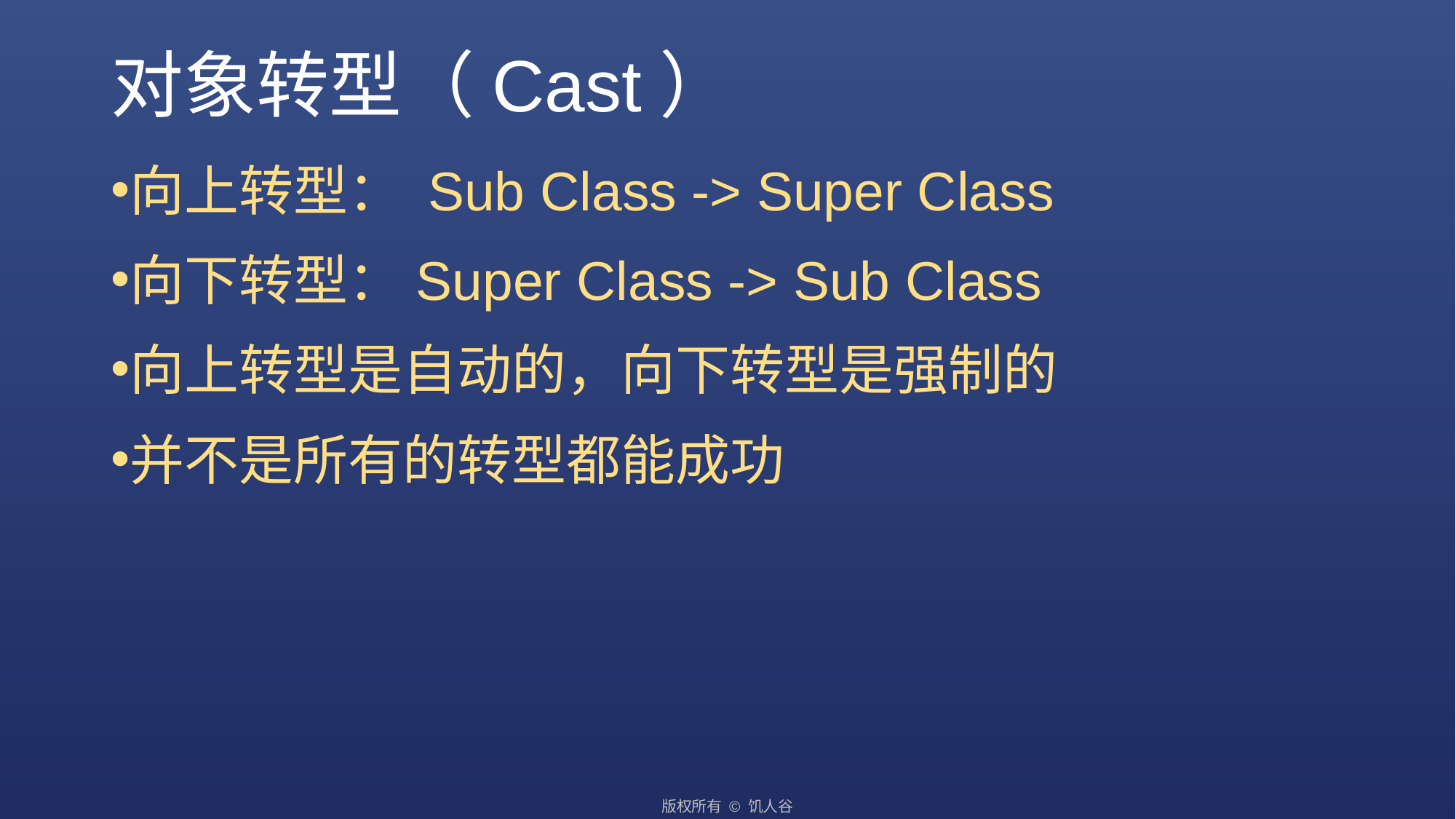

# 对象转型（Cast）
向上转型： Sub Class -> Super Class
向下转型：Super Class -> Sub Class
向上转型是自动的，向下转型是强制的
并不是所有的转型都能成功